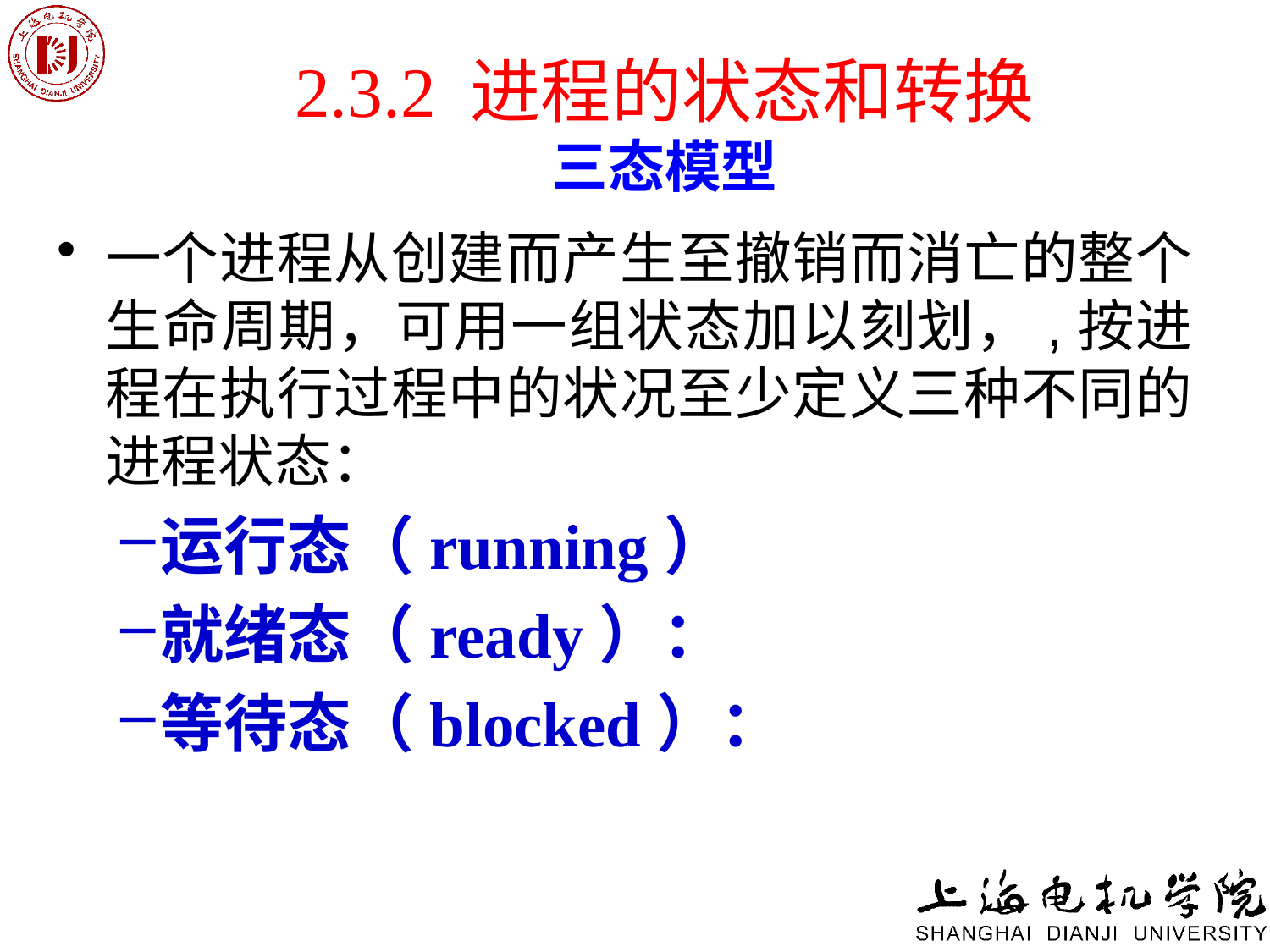

# 2.3.2 进程的状态和转换 三态模型
一个进程从创建而产生至撤销而消亡的整个生命周期，可用一组状态加以刻划，,按进程在执行过程中的状况至少定义三种不同的进程状态：
运行态（running）
就绪态（ready）：
等待态（blocked）：